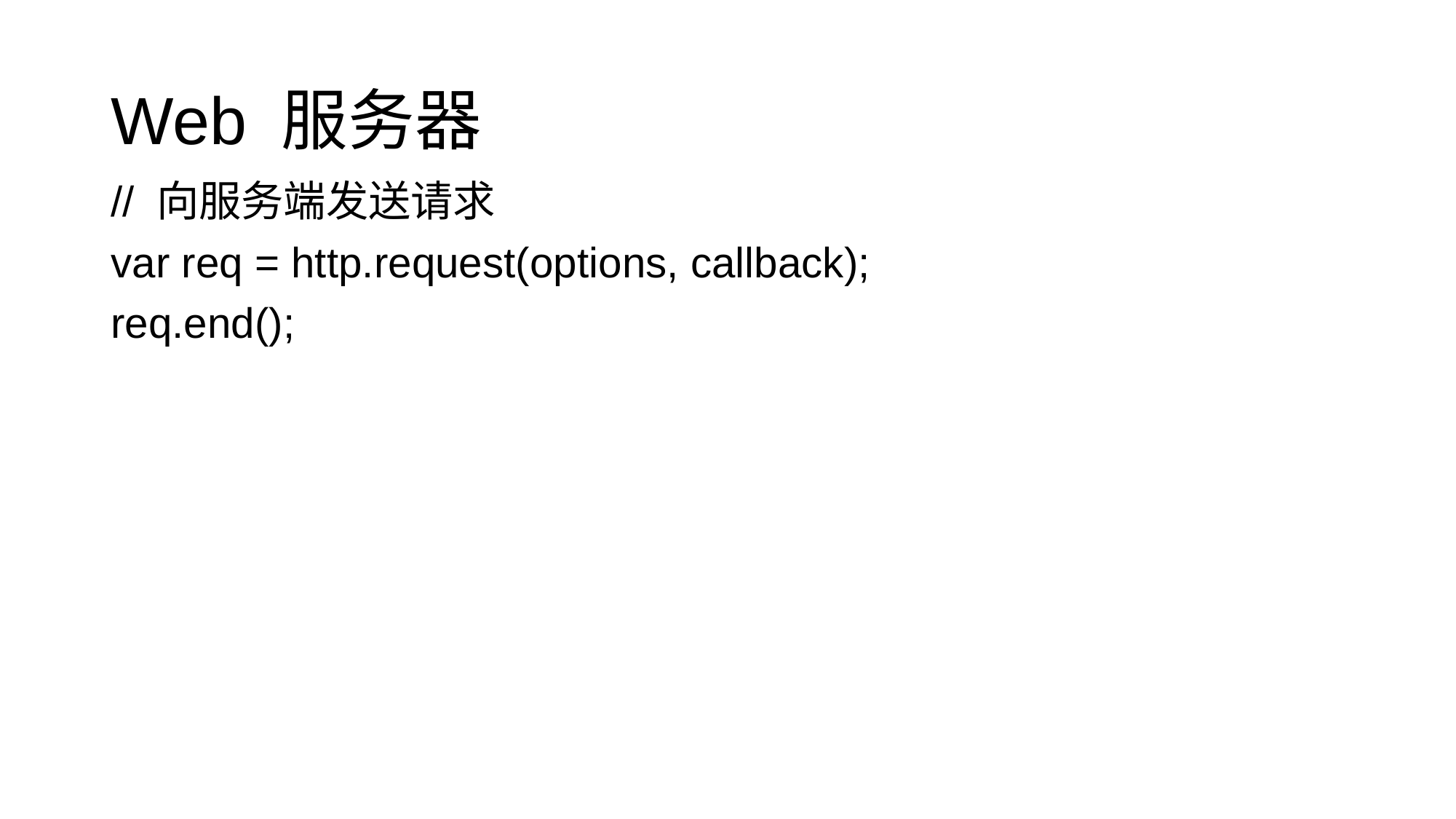

# Web 服务器
// 向服务端发送请求
var req = http.request(options, callback);
req.end();